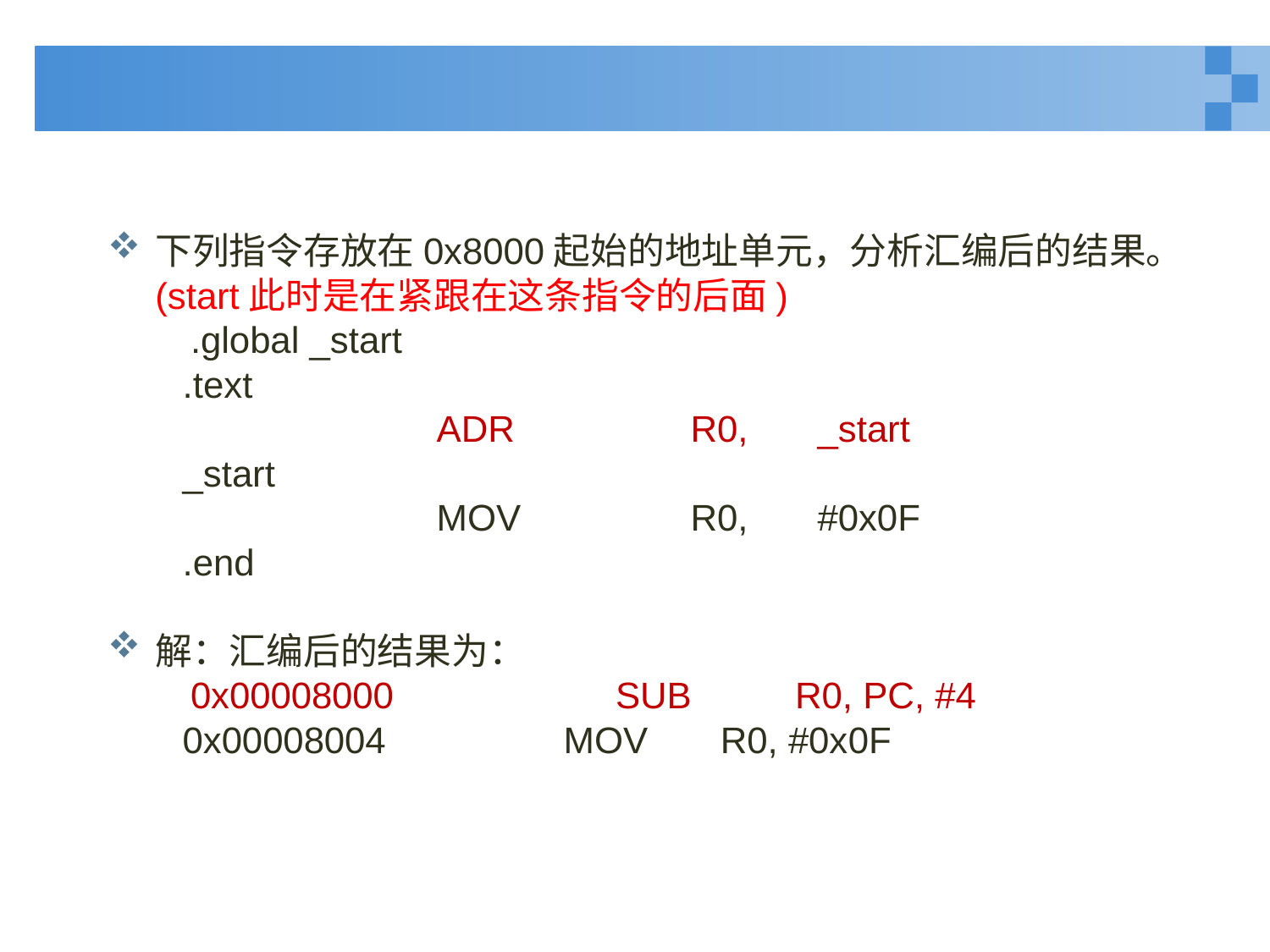

ARM伪指令——小范围的地址读取
下列指令存放在0x8000起始的地址单元，分析汇编后的结果。(start此时是在紧跟在这条指令的后面)
        .global _start
.text
		ADR		R0,	_start
_start
		MOV		R0,	#0x0F
.end

解：汇编后的结果为：
        0x00008000		SUB          R0, PC, #4
0x00008004		MOV       R0, #0x0F